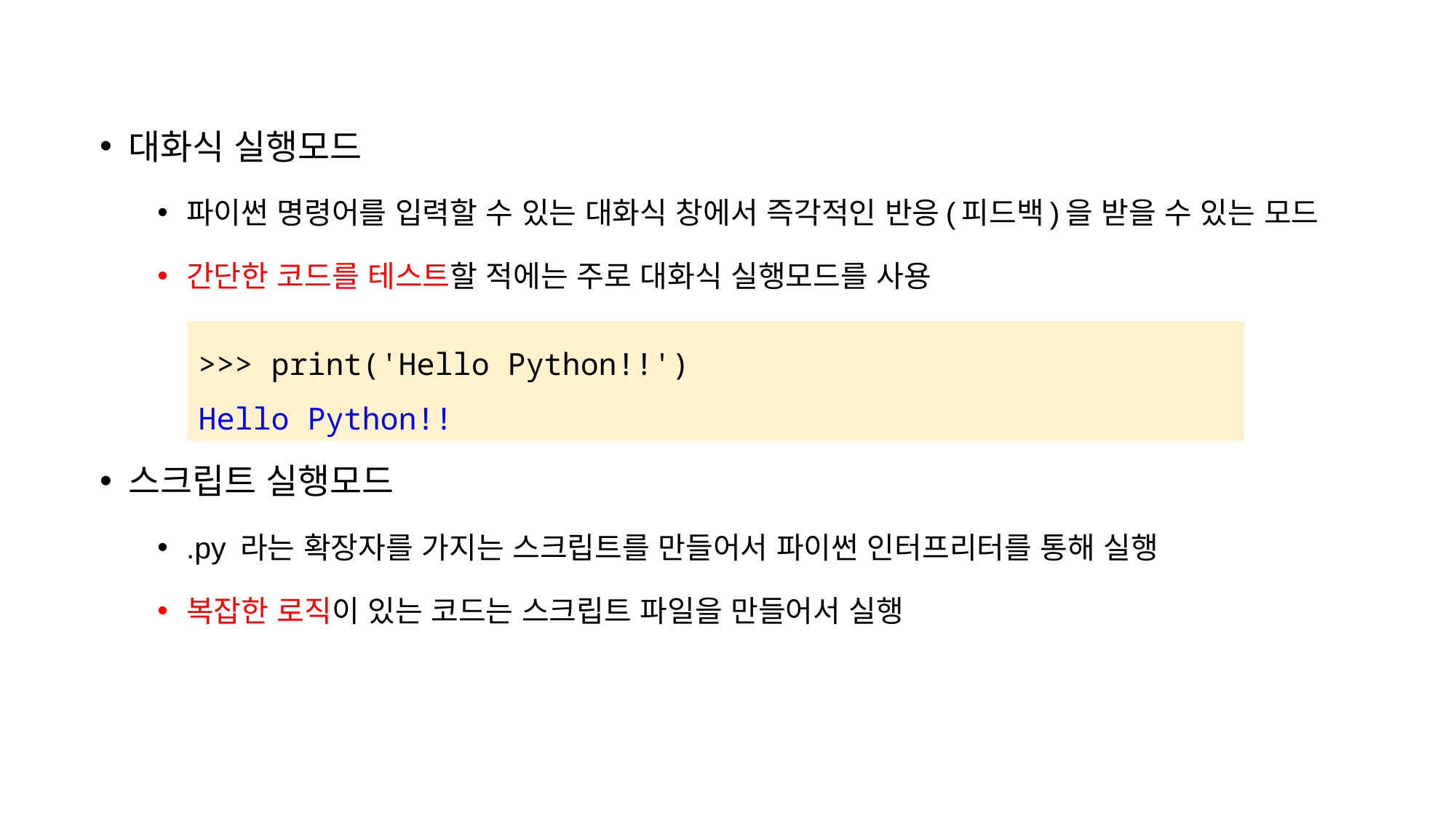

대화식 실행모드
파이썬 명령어를 입력할 수 있는 대화식 창에서 즉각적인 반응(피드백)을 받을 수 있는 모드
간단한 코드를 테스트할 적에는 주로 대화식 실행모드를 사용

스크립트 실행모드
.py 라는 확장자를 가지는 스크립트를 만들어서 파이썬 인터프리터를 통해 실행
복잡한 로직이 있는 코드는 스크립트 파일을 만들어서 실행

>>> print('Hello Python!!')
Hello Python!!